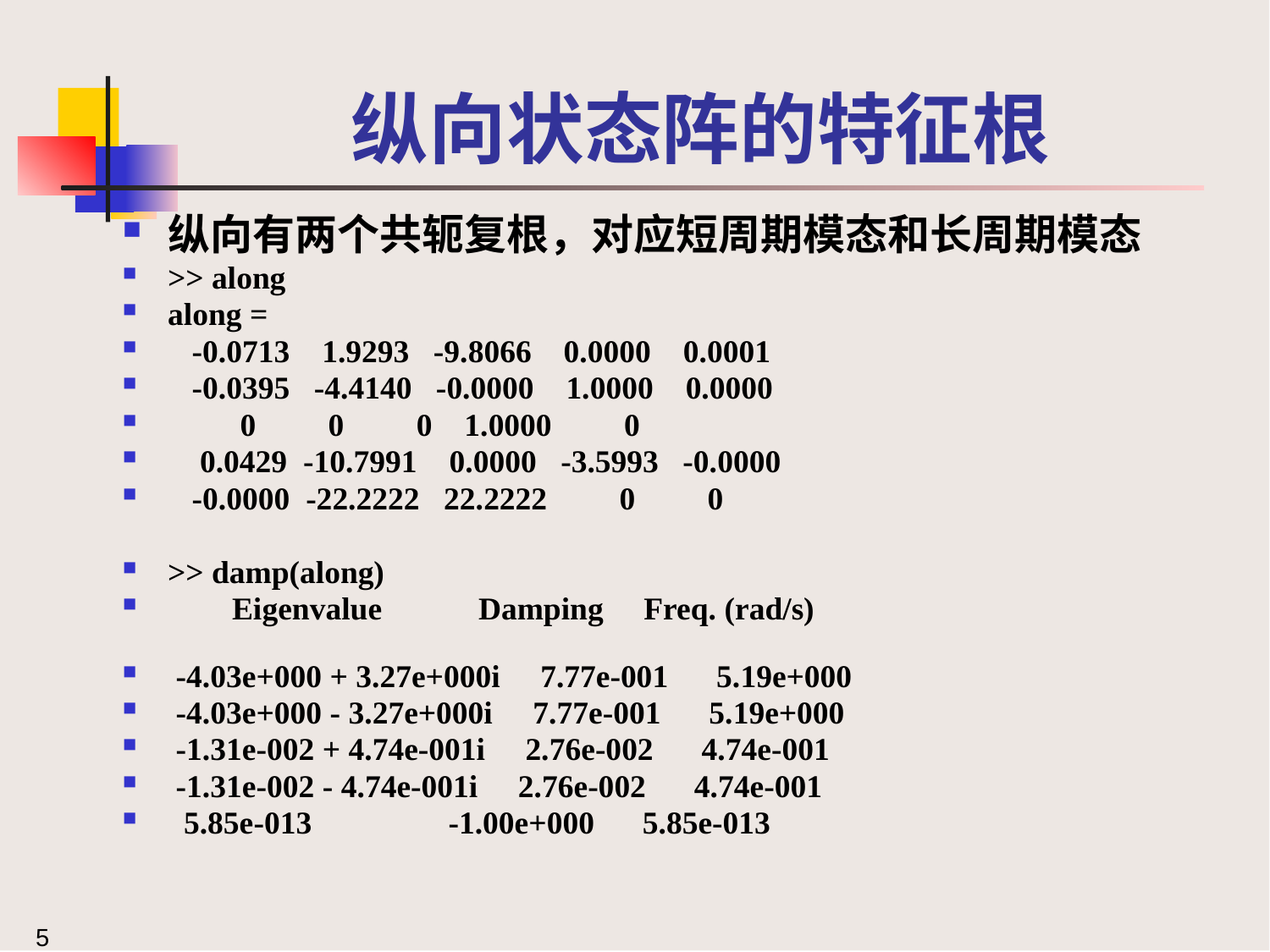

# 纵向状态阵的特征根
纵向有两个共轭复根，对应短周期模态和长周期模态
>> along
along =
   -0.0713    1.9293   -9.8066    0.0000    0.0001
   -0.0395   -4.4140   -0.0000    1.0000    0.0000
         0         0         0    1.0000         0
    0.0429  -10.7991    0.0000   -3.5993   -0.0000
   -0.0000  -22.2222   22.2222         0         0

>> damp(along)
        Eigenvalue            Damping     Freq. (rad/s)
 -4.03e+000 + 3.27e+000i     7.77e-001      5.19e+000
 -4.03e+000 - 3.27e+000i     7.77e-001      5.19e+000
 -1.31e-002 + 4.74e-001i     2.76e-002      4.74e-001
 -1.31e-002 - 4.74e-001i     2.76e-002      4.74e-001
  5.85e-013                 -1.00e+000      5.85e-013